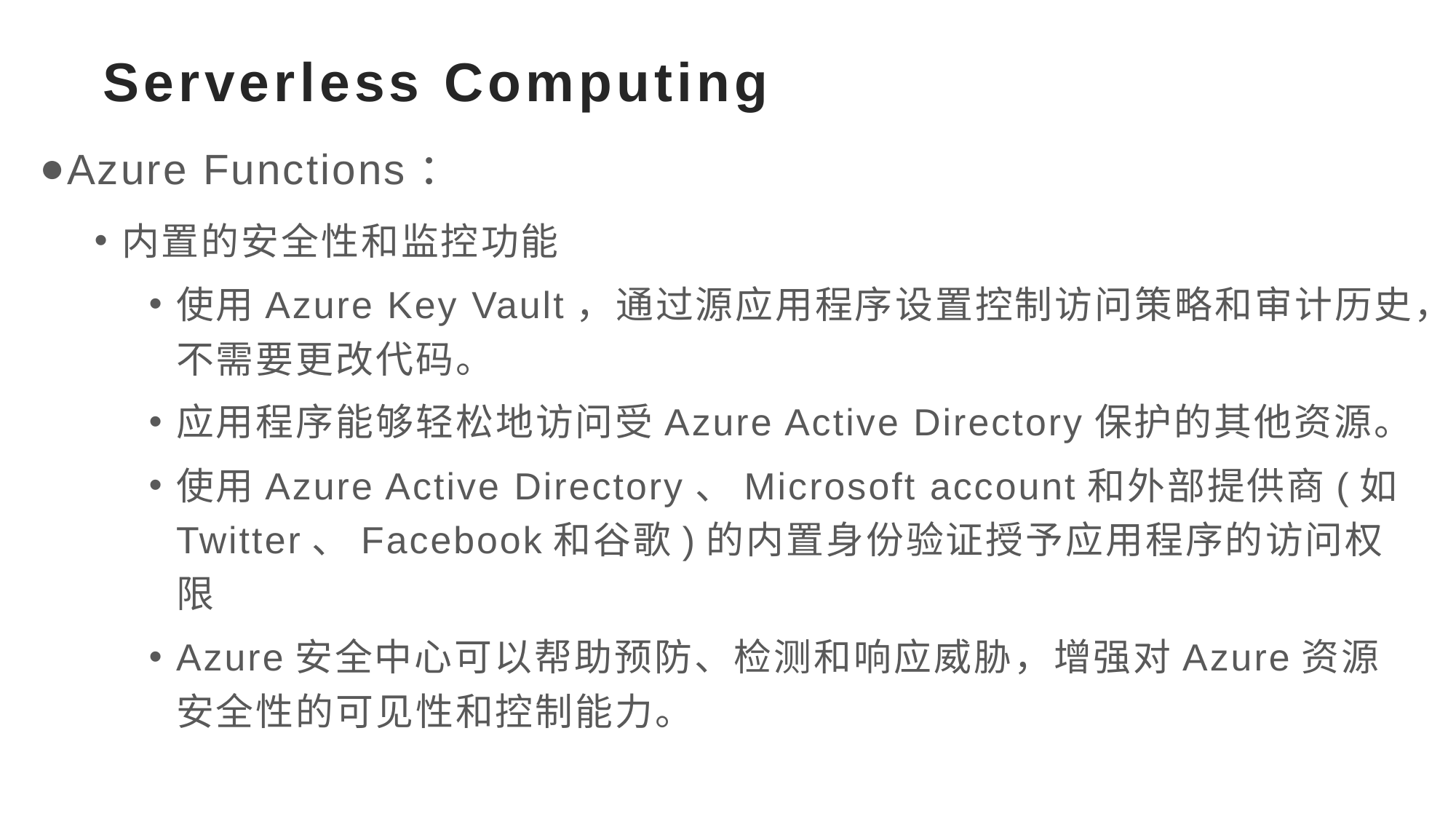

# Serverless Computing
Azure Functions：
内置的安全性和监控功能
使用Azure Key Vault，通过源应用程序设置控制访问策略和审计历史，不需要更改代码。
应用程序能够轻松地访问受Azure Active Directory保护的其他资源。
使用Azure Active Directory、Microsoft account和外部提供商(如Twitter、Facebook和谷歌)的内置身份验证授予应用程序的访问权限
Azure安全中心可以帮助预防、检测和响应威胁，增强对Azure资源安全性的可见性和控制能力。